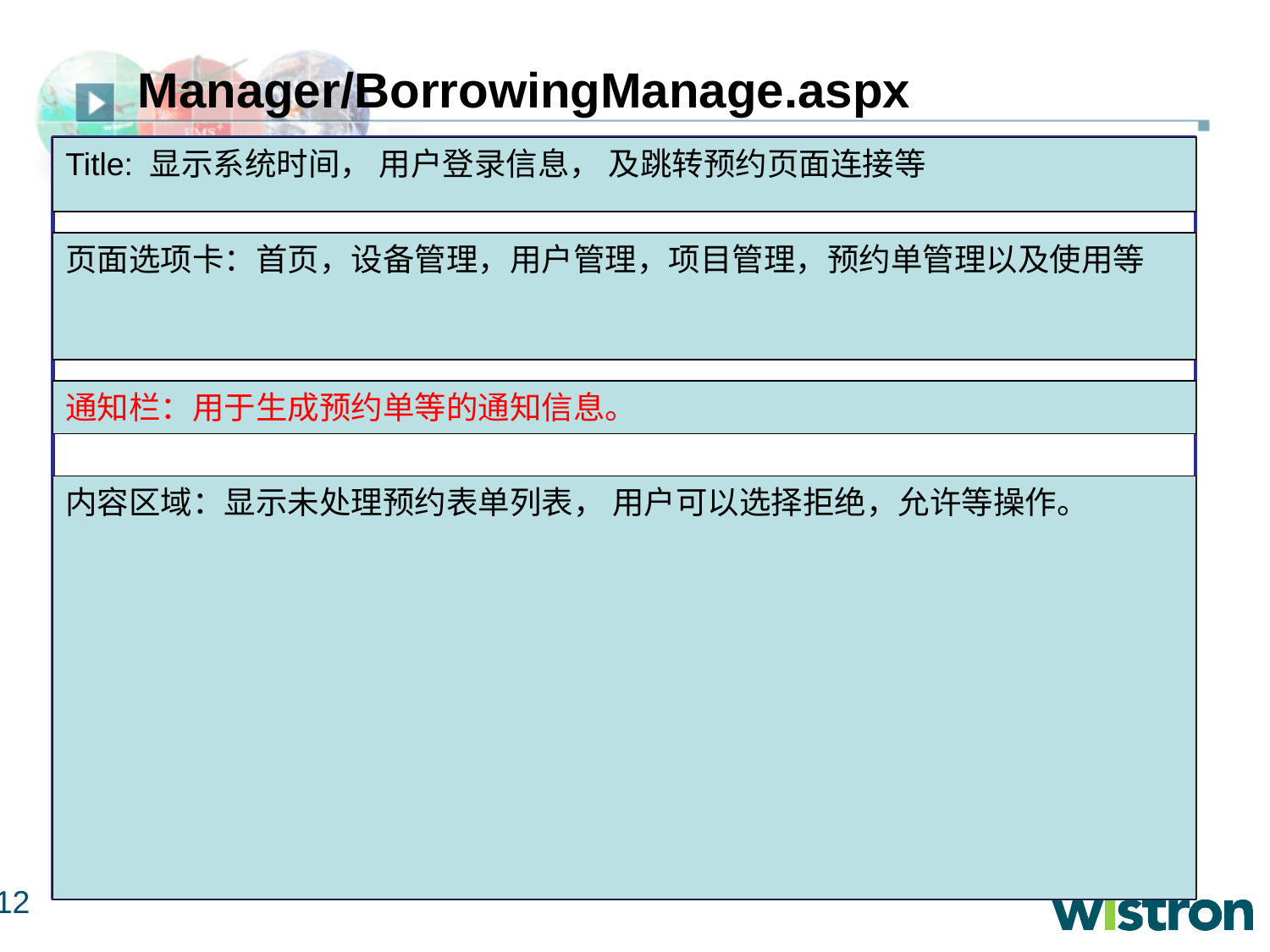

# Manager/BorrowingManage.aspx

Title: 显示系统时间， 用户登录信息， 及跳转预约页面连接等
页面选项卡：首页，设备管理，用户管理，项目管理，预约单管理以及使用等
通知栏：用于生成预约单等的通知信息。
内容区域：显示未处理预约表单列表， 用户可以选择拒绝，允许等操作。